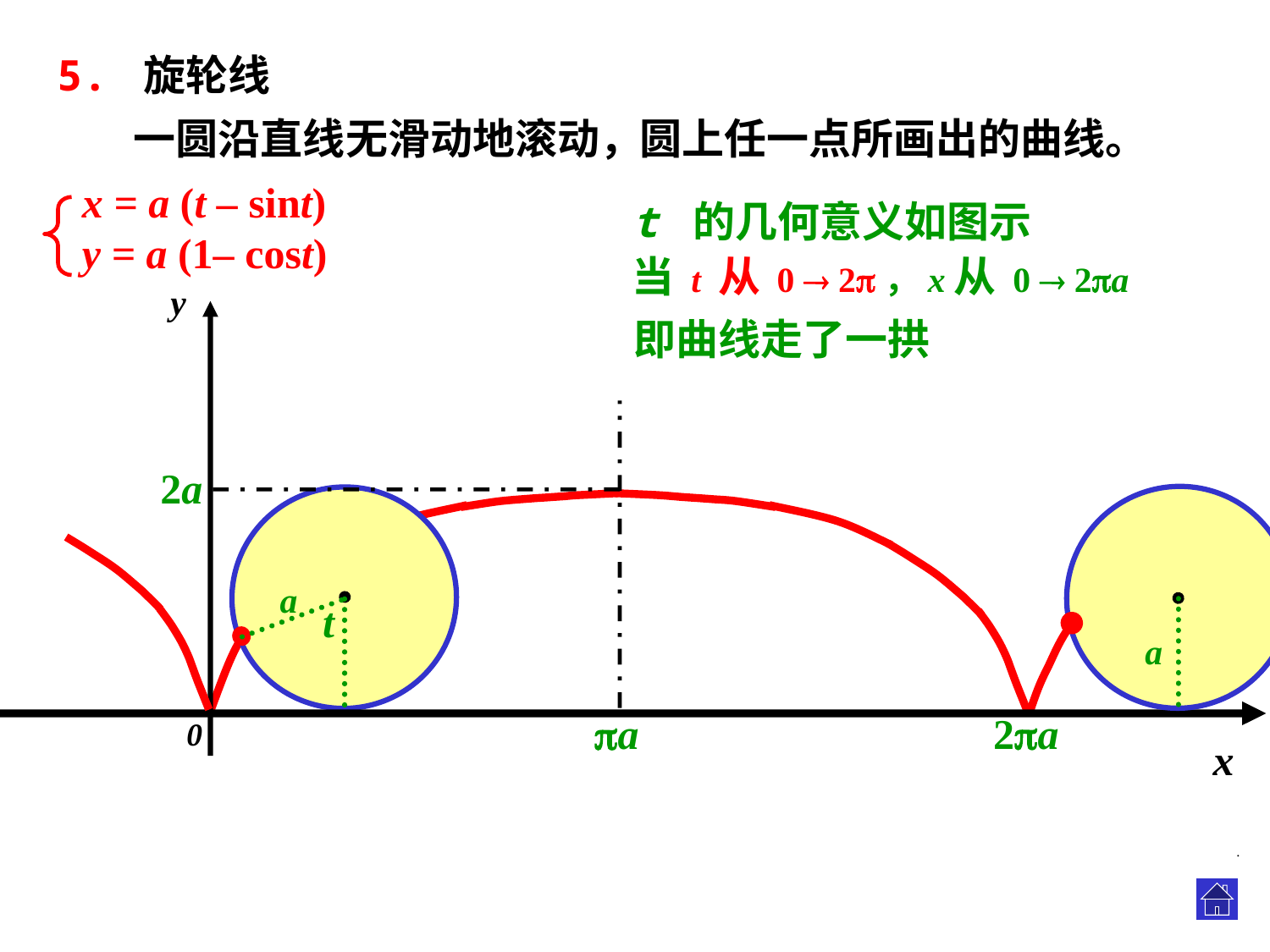

5. 旋轮线
一圆沿直线无滑动地滚动，
圆上任一点所画出的曲线。
x = a (t – sint)
y = a (1– cost)
t 的几何意义如图示

当 t 从 0 → 2π，x从 0 → 2πa
y

0
即曲线走了一拱

2a

a
t

a
2πa
πa

x
.